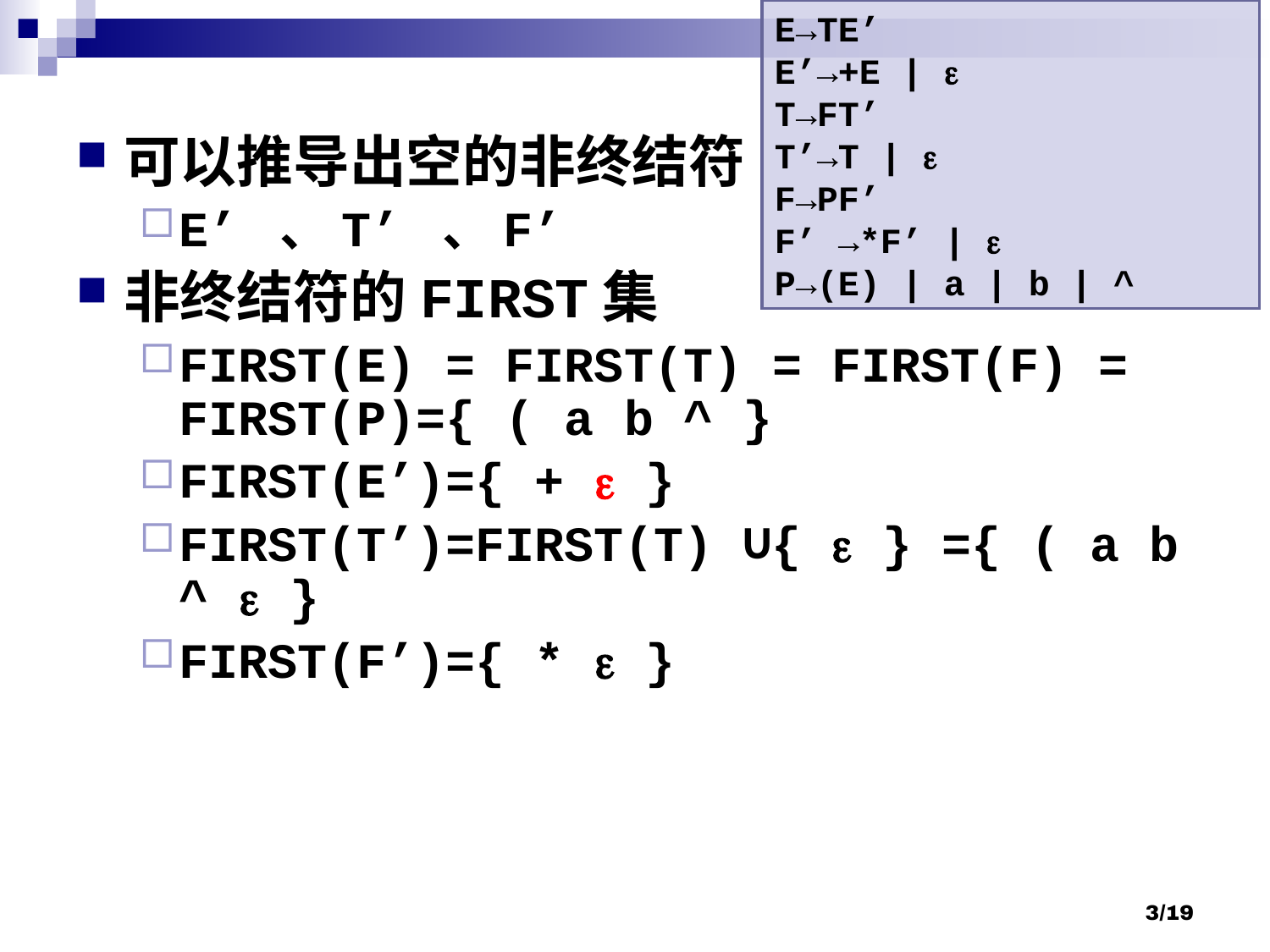

E→TE’
E’→+E | ε
T→FT’
T’→T | ε
F→PF’
F’ →*F’ | ε
P→(E) | a | b | ^
可以推导出空的非终结符
E’ 、T’ 、F’
非终结符的FIRST集
FIRST(E) = FIRST(T) = FIRST(F) = FIRST(P)={ ( a b ^ }
FIRST(E’)={ + ε }
FIRST(T’)=FIRST(T) ∪{ ε } ={ ( a b ^ ε }
FIRST(F’)={ * ε }
3/19